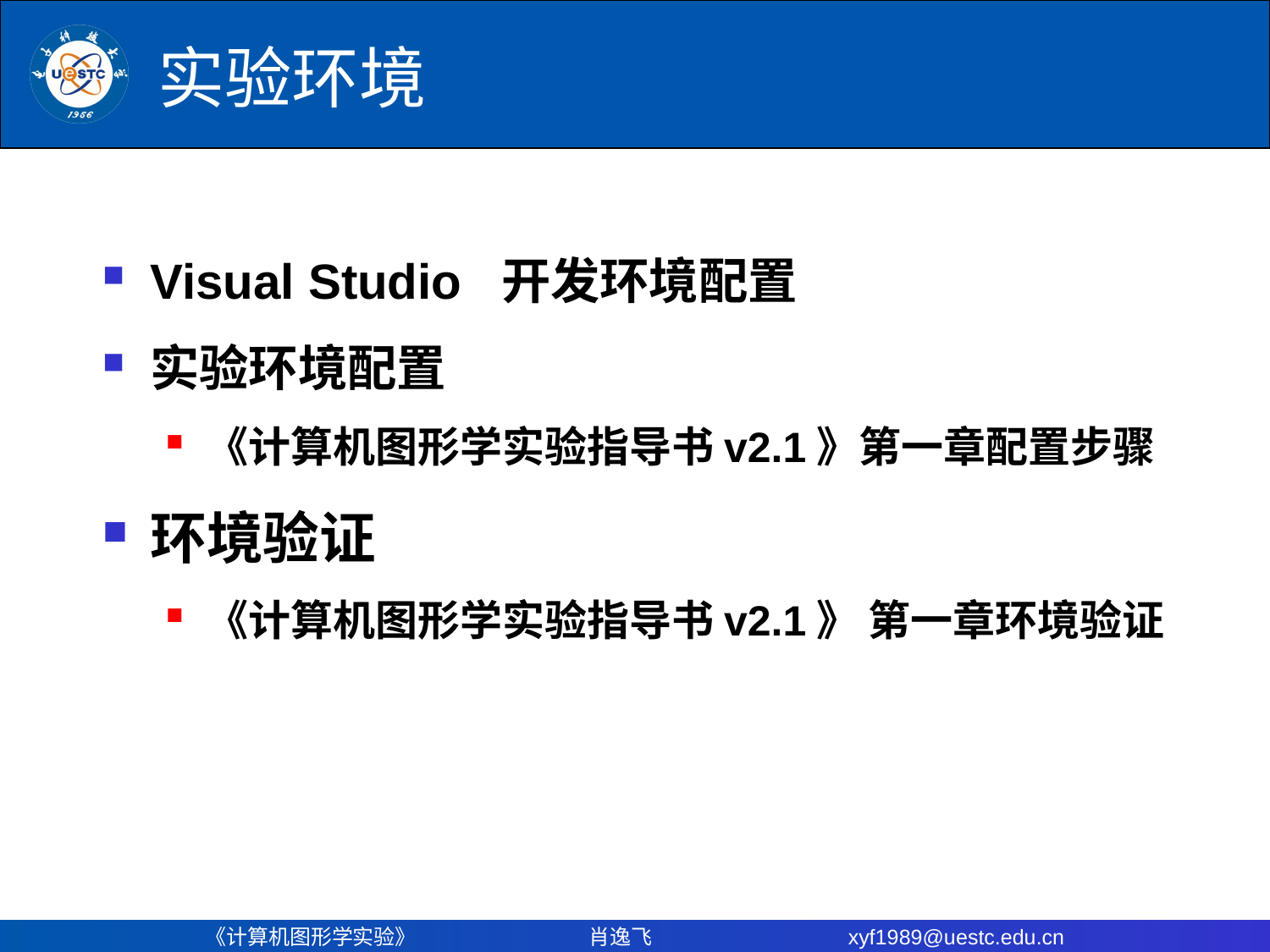

# 实验环境
Visual Studio  开发环境配置
实验环境配置
《计算机图形学实验指导书v2.1》第一章配置步骤
环境验证
《计算机图形学实验指导书v2.1》 第一章环境验证